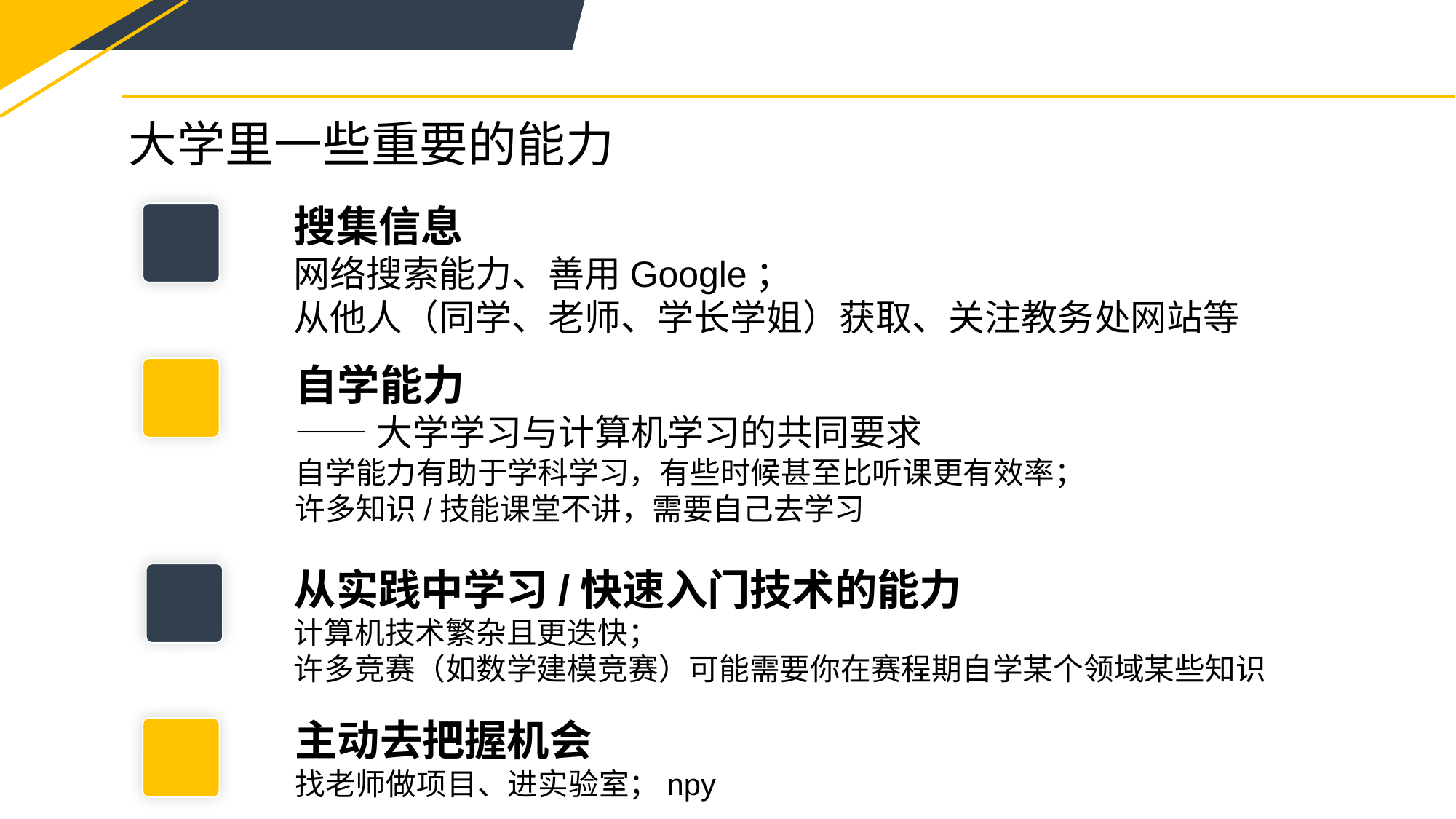

大学里一些重要的能力
搜集信息
网络搜索能力、善用Google；
从他人（同学、老师、学长学姐）获取、关注教务处网站等

自学能力
——大学学习与计算机学习的共同要求
自学能力有助于学科学习，有些时候甚至比听课更有效率；
许多知识/技能课堂不讲，需要自己去学习

从实践中学习/快速入门技术的能力
计算机技术繁杂且更迭快；
许多竞赛（如数学建模竞赛）可能需要你在赛程期自学某个领域某些知识

主动去把握机会
找老师做项目、进实验室；npy